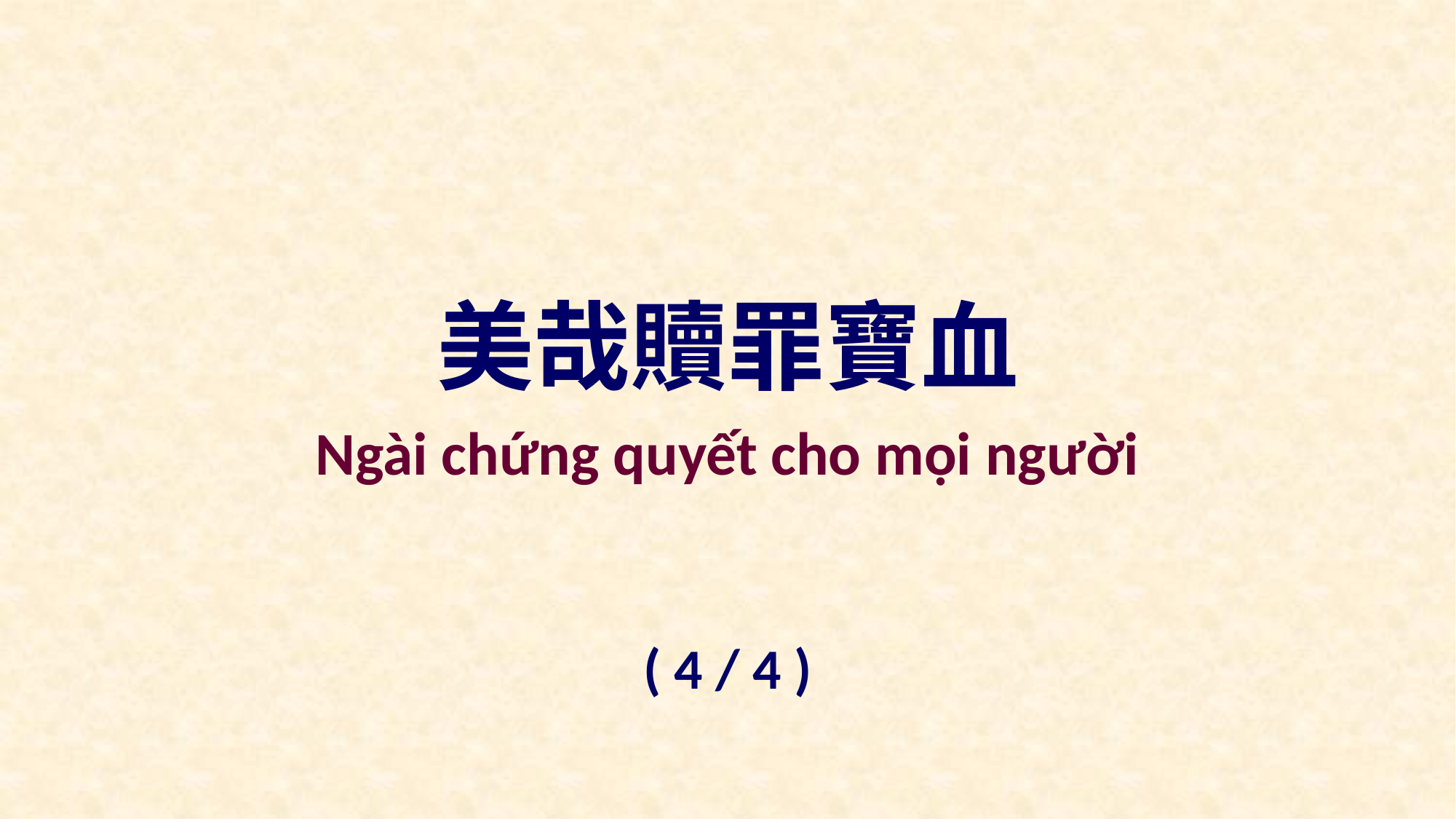

美哉贖罪寶血
Ngài chứng quyết cho mọi người
( 4 / 4 )